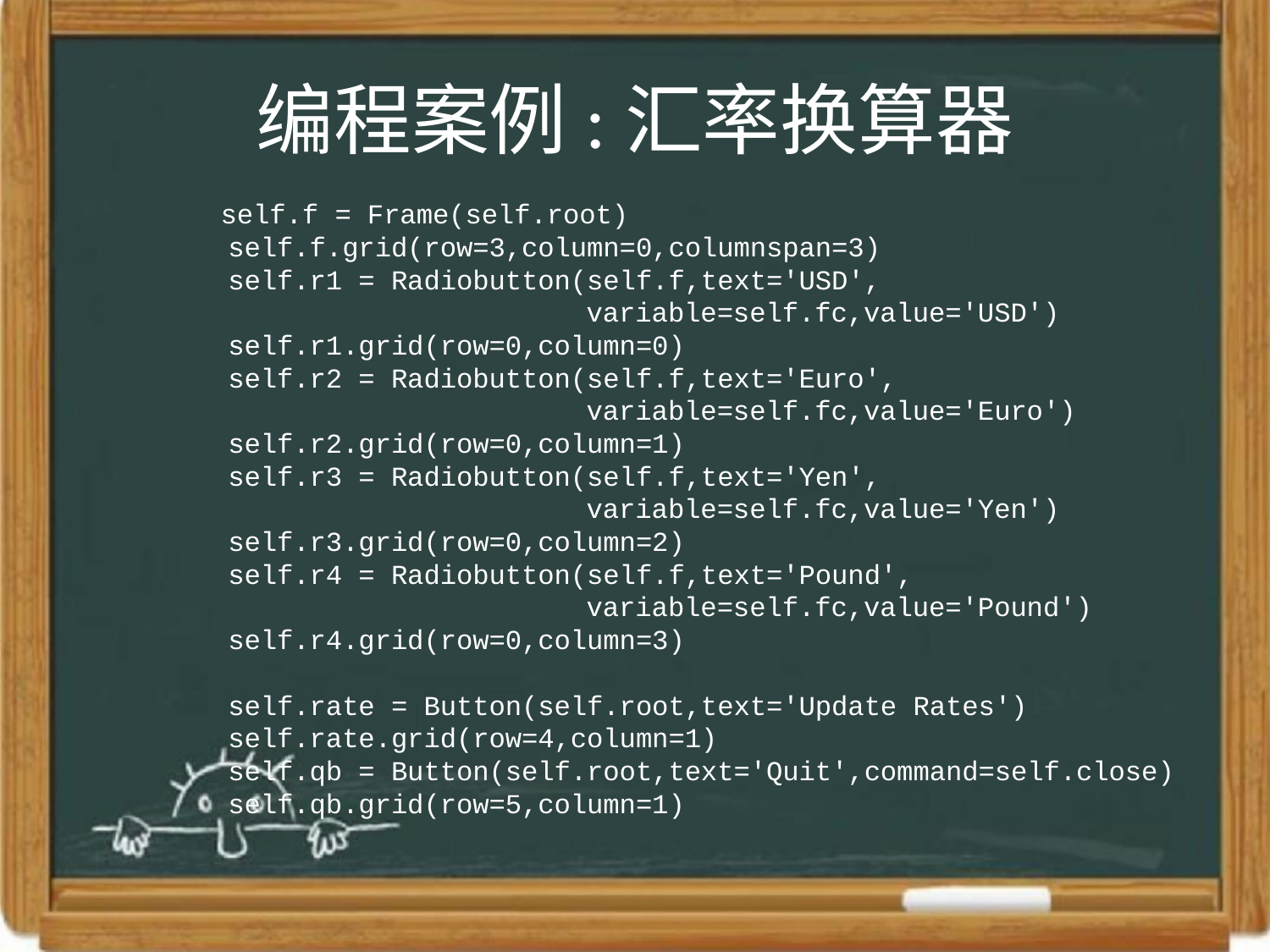

# 编程案例:汇率换算器
	self.f = Frame(self.root)
        self.f.grid(row=3,column=0,columnspan=3)
        self.r1 = Radiobutton(self.f,text='USD',
                              variable=self.fc,value='USD')
        self.r1.grid(row=0,column=0)
        self.r2 = Radiobutton(self.f,text='Euro',
                              variable=self.fc,value='Euro')
        self.r2.grid(row=0,column=1)
        self.r3 = Radiobutton(self.f,text='Yen',
                              variable=self.fc,value='Yen')
        self.r3.grid(row=0,column=2)
        self.r4 = Radiobutton(self.f,text='Pound',
                              variable=self.fc,value='Pound')
        self.r4.grid(row=0,column=3)

        self.rate = Button(self.root,text='Update Rates')
        self.rate.grid(row=4,column=1)
        self.qb = Button(self.root,text='Quit',command=self.close)
        self.qb.grid(row=5,column=1)